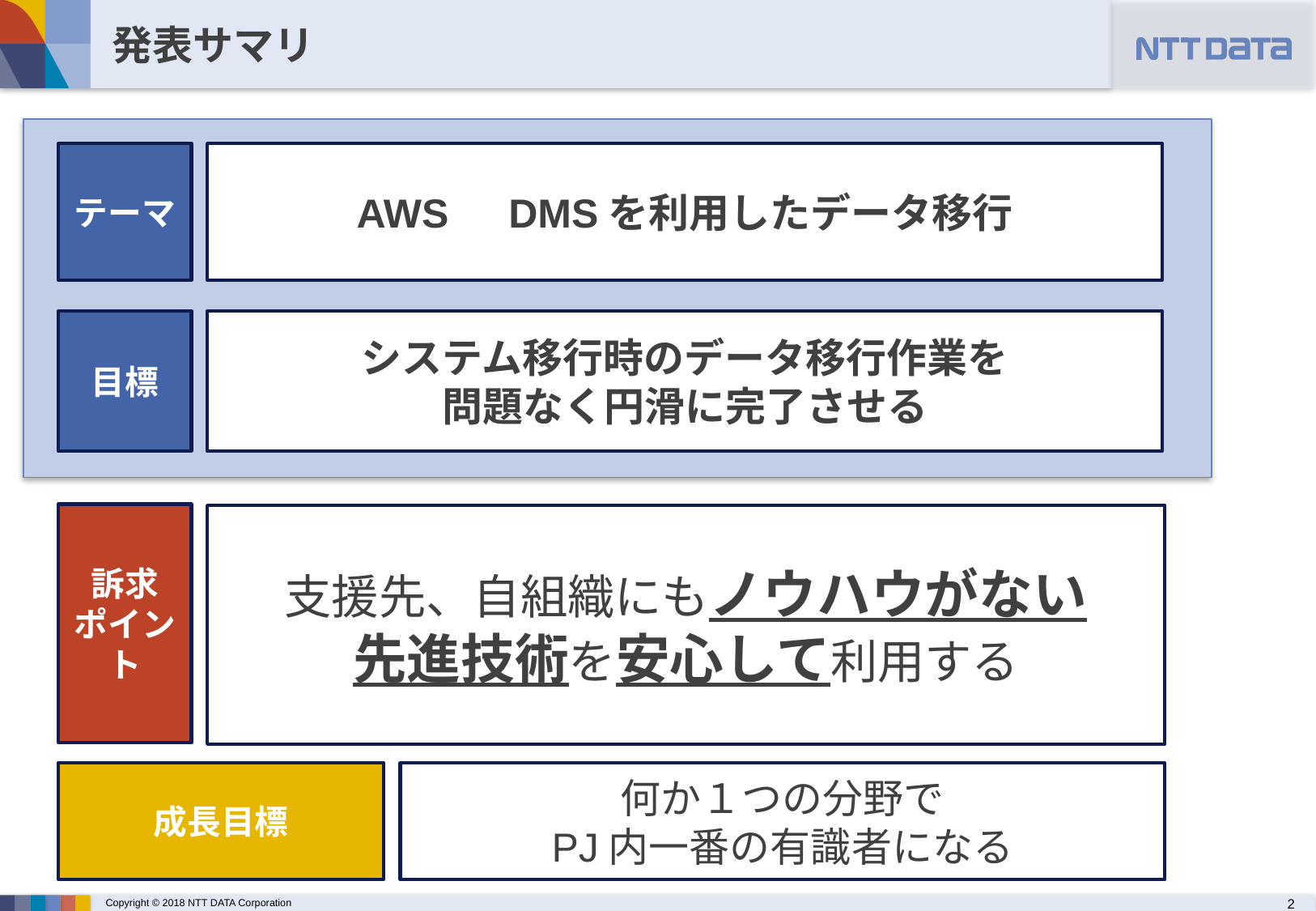

# 発表サマリ

テーマ
AWS　DMSを利用したデータ移行
目標
システム移行時のデータ移行作業を
問題なく円滑に完了させる
訴求
ポイント
支援先、自組織にもノウハウがない
先進技術を安心して利用する
成長目標
何か１つの分野で
PJ内一番の有識者になる
個人的な成長目標
⇒最終的な成長ポイントと関連付ける。
（余裕があれば）
目標：１ｈ以内にデータ移行を行うことが目標
ツールの選定から（メリデメ）GGも入れるコスト×
→DMSはノウハウなしだけど導入コスト×（ほかは○）
　→検証してみる→項目洗い出し
→信頼性（正確性）
→時間的な問題
→選定で課題が見つかる